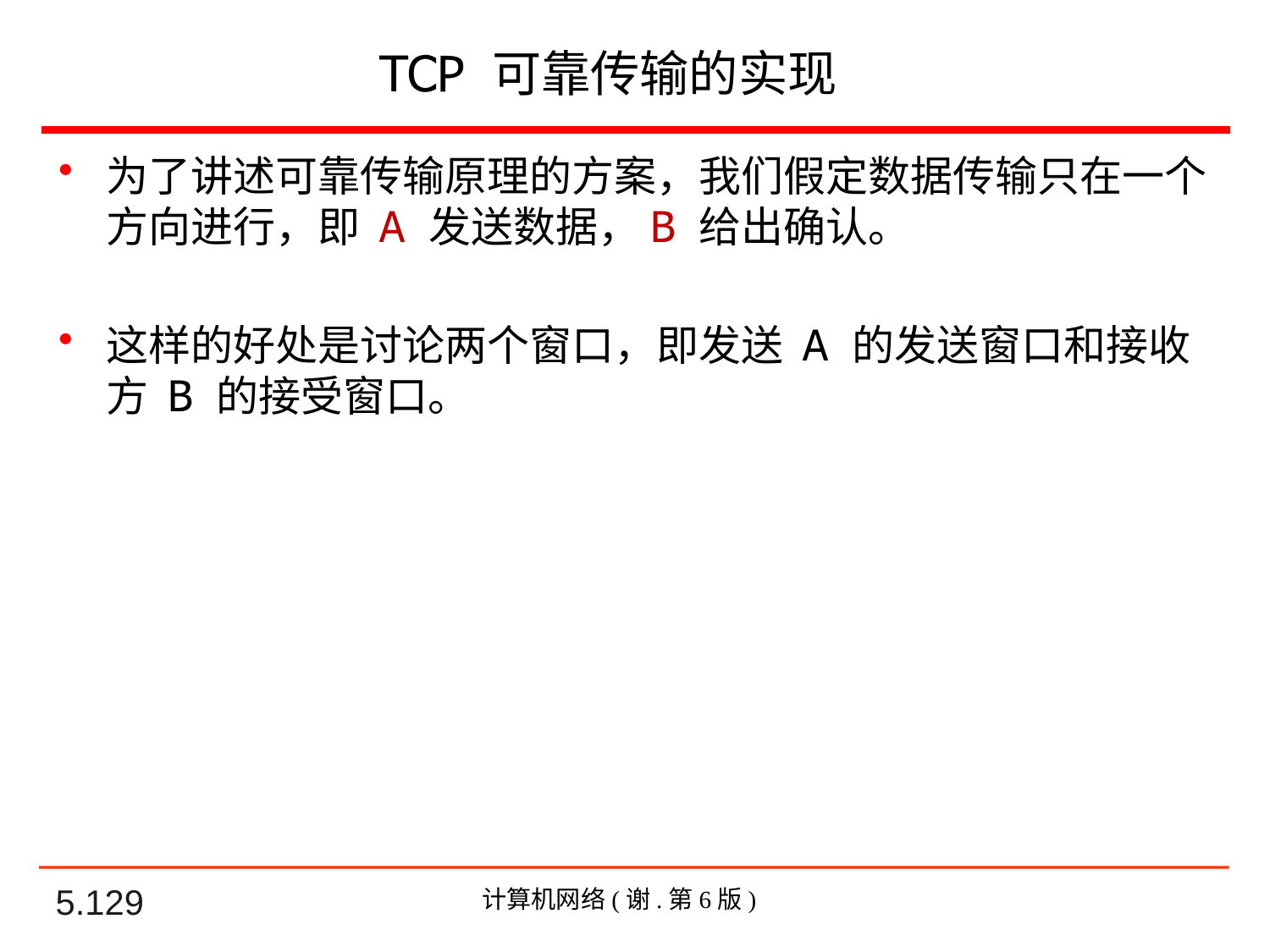

# TCP 可靠传输的实现
为了讲述可靠传输原理的方案，我们假定数据传输只在一个方向进行，即 A 发送数据，B 给出确认。

这样的好处是讨论两个窗口，即发送 A 的发送窗口和接收方 B 的接受窗口。